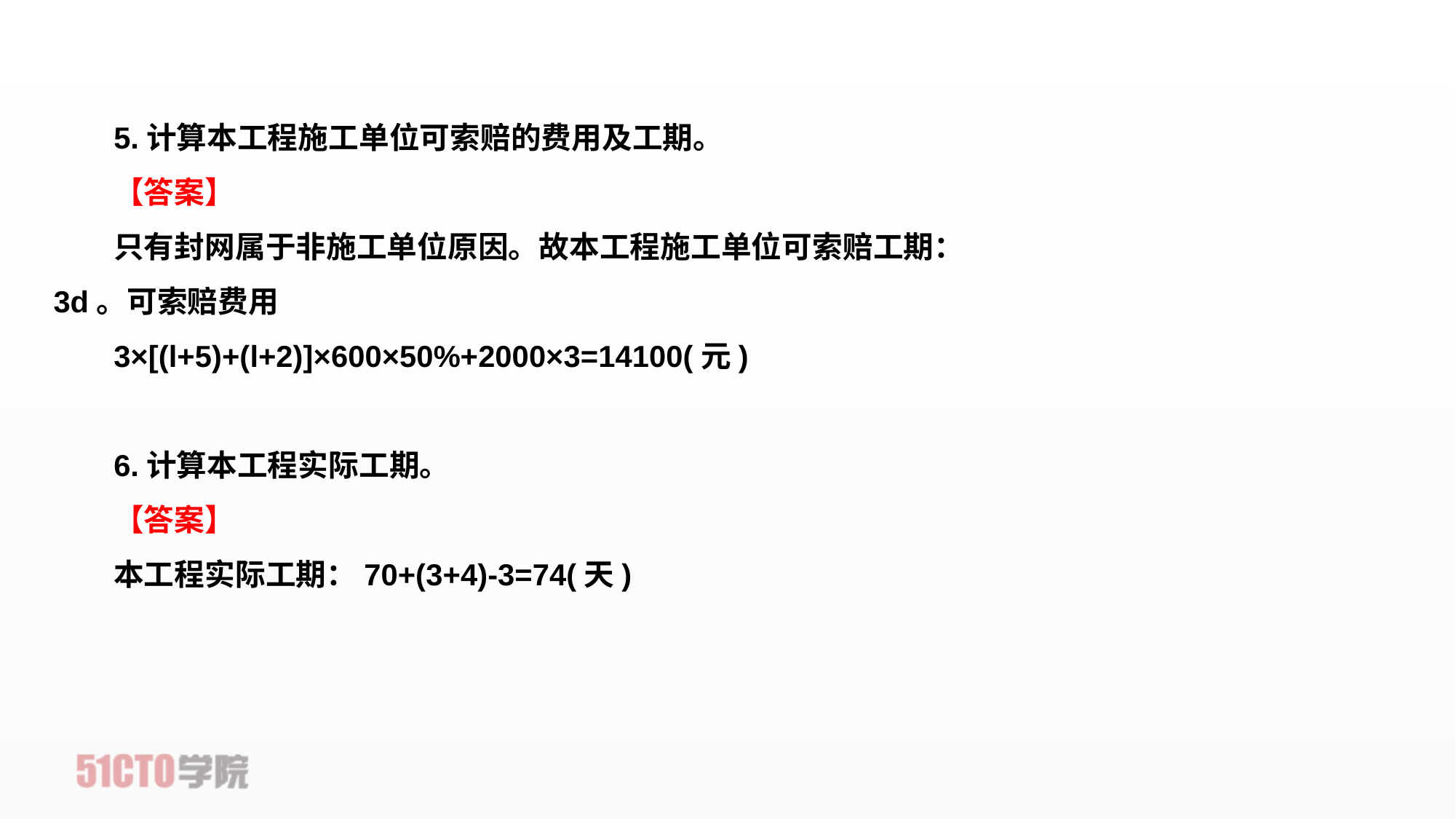

5.计算本工程施工单位可索赔的费用及工期。
【答案】
只有封网属于非施工单位原因。故本工程施工单位可索赔工期：3d。可索赔费用
3×[(l+5)+(l+2)]×600×50%+2000×3=14100(元)

6.计算本工程实际工期。
【答案】
本工程实际工期：70+(3+4)-3=74(天)